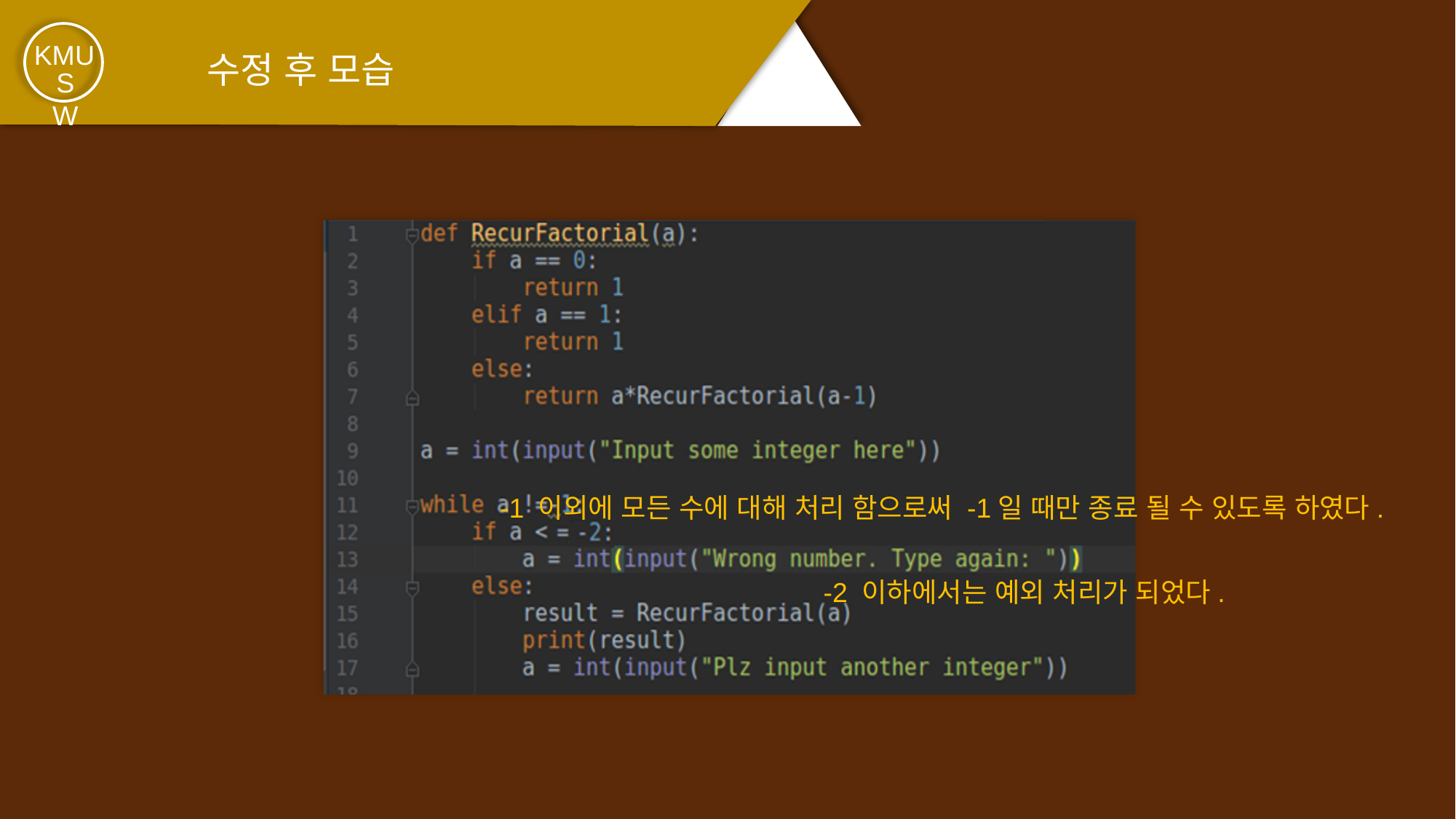

KMU
SW
수정 후 모습

-1 이외에 모든 수에 대해 처리 함으로써 -1일 때만 종료 될 수 있도록 하였다.
-2 이하에서는 예외 처리가 되었다.